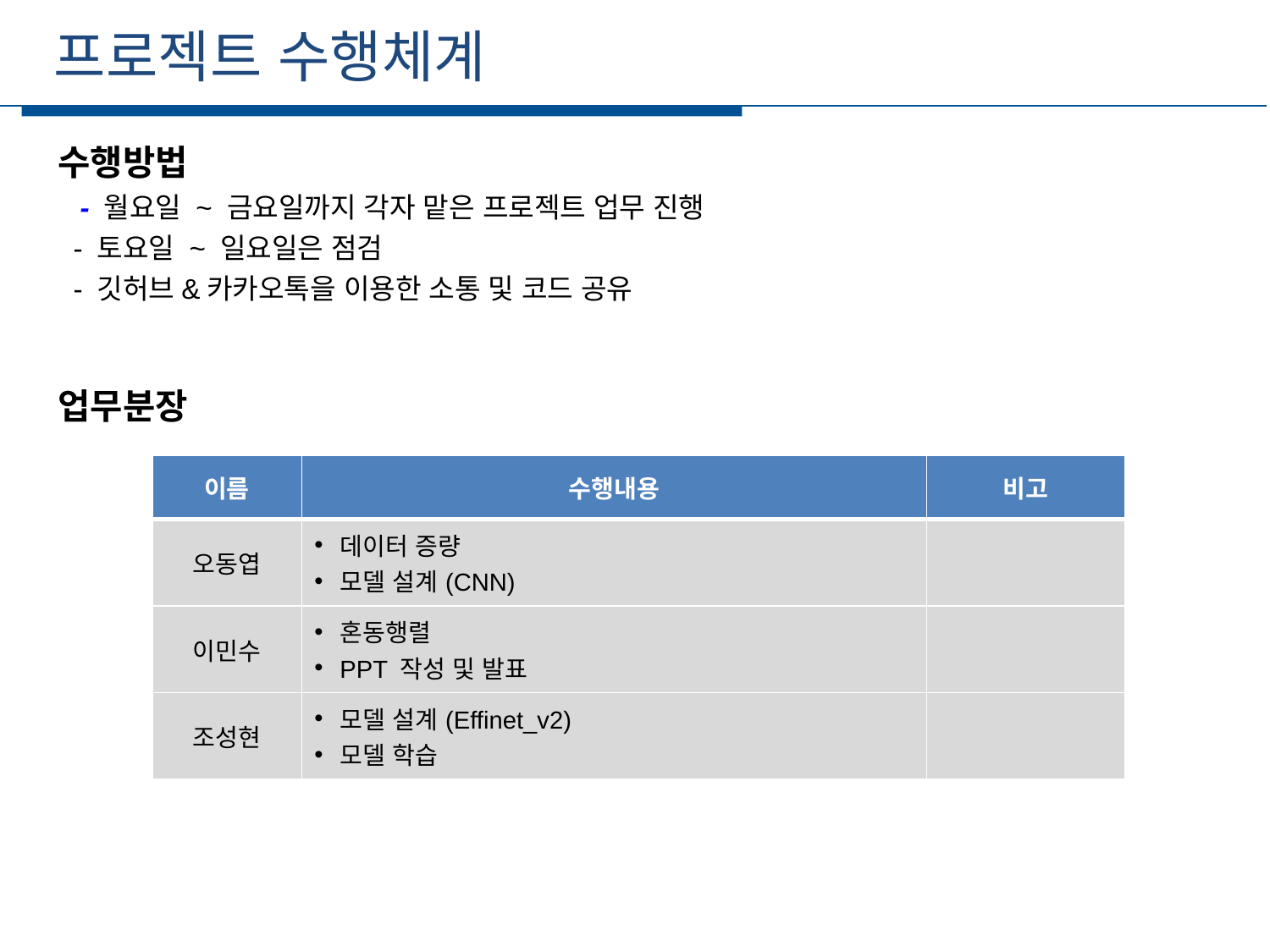

프로젝트 수행체계
세부일정

수행방법
  - 월요일 ~ 금요일까지 각자 맡은 프로젝트 업무 진행
  - 토요일 ~ 일요일은 점검
  - 깃허브&카카오톡을 이용한 소통 및 코드 공유

업무분장
| 이름 | 수행내용 | 비고 |
| --- | --- | --- |
| 오동엽 | 데이터 증량 모델 설계(CNN) |  |
| 이민수 | 혼동행렬 PPT 작성 및 발표 |  |
| 조성현 | 모델 설계(Effinet\_v2) 모델 학습 |  |